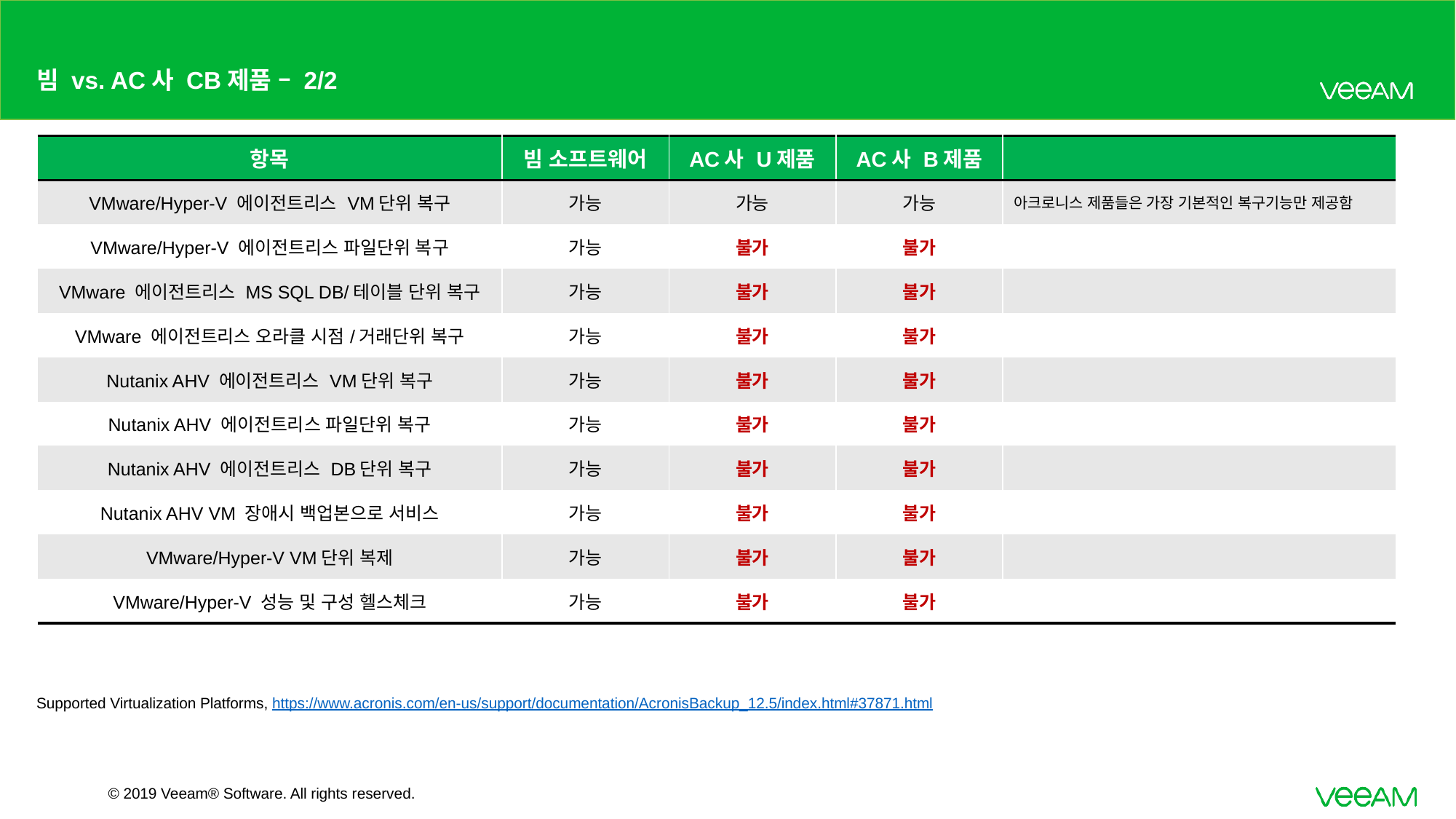

# 빔 vs. AC사 CB제품 – 2/2
| 항목 | 빔 소프트웨어 | AC사 U제품 | AC사 B제품 |  |
| --- | --- | --- | --- | --- |
| VMware/Hyper-V 에이전트리스 VM단위 복구 | 가능 | 가능 | 가능 | 아크로니스 제품들은 가장 기본적인 복구기능만 제공함 |
| VMware/Hyper-V 에이전트리스 파일단위 복구 | 가능 | 불가 | 불가 |  |
| VMware 에이전트리스 MS SQL DB/테이블 단위 복구 | 가능 | 불가 | 불가 |  |
| VMware 에이전트리스 오라클 시점/거래단위 복구 | 가능 | 불가 | 불가 |  |
| Nutanix AHV 에이전트리스 VM단위 복구 | 가능 | 불가 | 불가 |  |
| Nutanix AHV 에이전트리스 파일단위 복구 | 가능 | 불가 | 불가 |  |
| Nutanix AHV 에이전트리스 DB단위 복구 | 가능 | 불가 | 불가 |  |
| Nutanix AHV VM 장애시 백업본으로 서비스 | 가능 | 불가 | 불가 |  |
| VMware/Hyper-V VM단위 복제 | 가능 | 불가 | 불가 |  |
| VMware/Hyper-V 성능 및 구성 헬스체크 | 가능 | 불가 | 불가 |  |
Supported Virtualization Platforms, https://www.acronis.com/en-us/support/documentation/AcronisBackup_12.5/index.html#37871.html